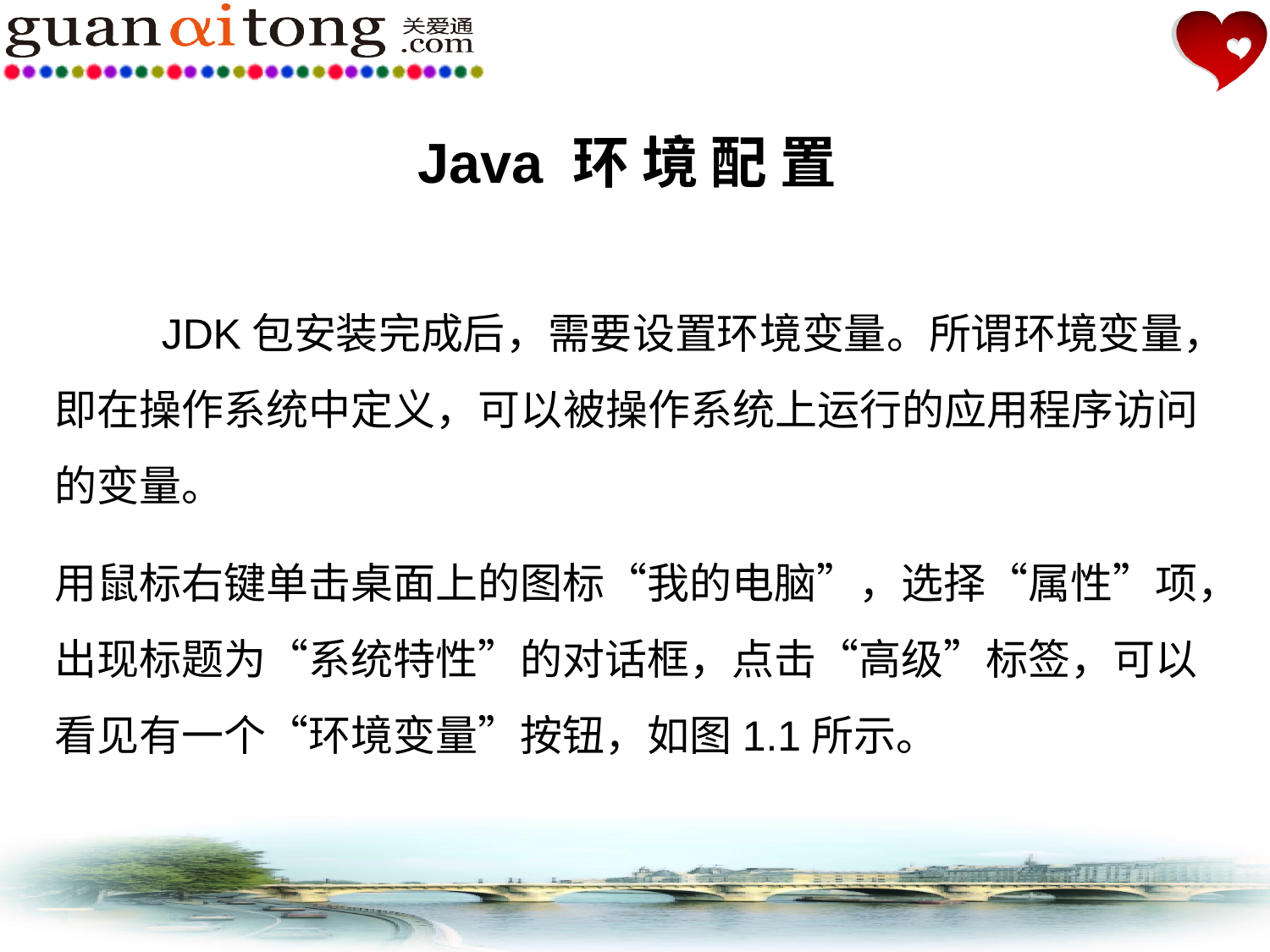

Java 环 境 配 置
         JDK包安装完成后，需要设置环境变量。所谓环境变量，即在操作系统中定义，可以被操作系统上运行的应用程序访问的变量。
用鼠标右键单击桌面上的图标“我的电脑”，选择“属性”项，出现标题为“系统特性”的对话框，点击“高级”标签，可以看见有一个“环境变量”按钮，如图1.1所示。